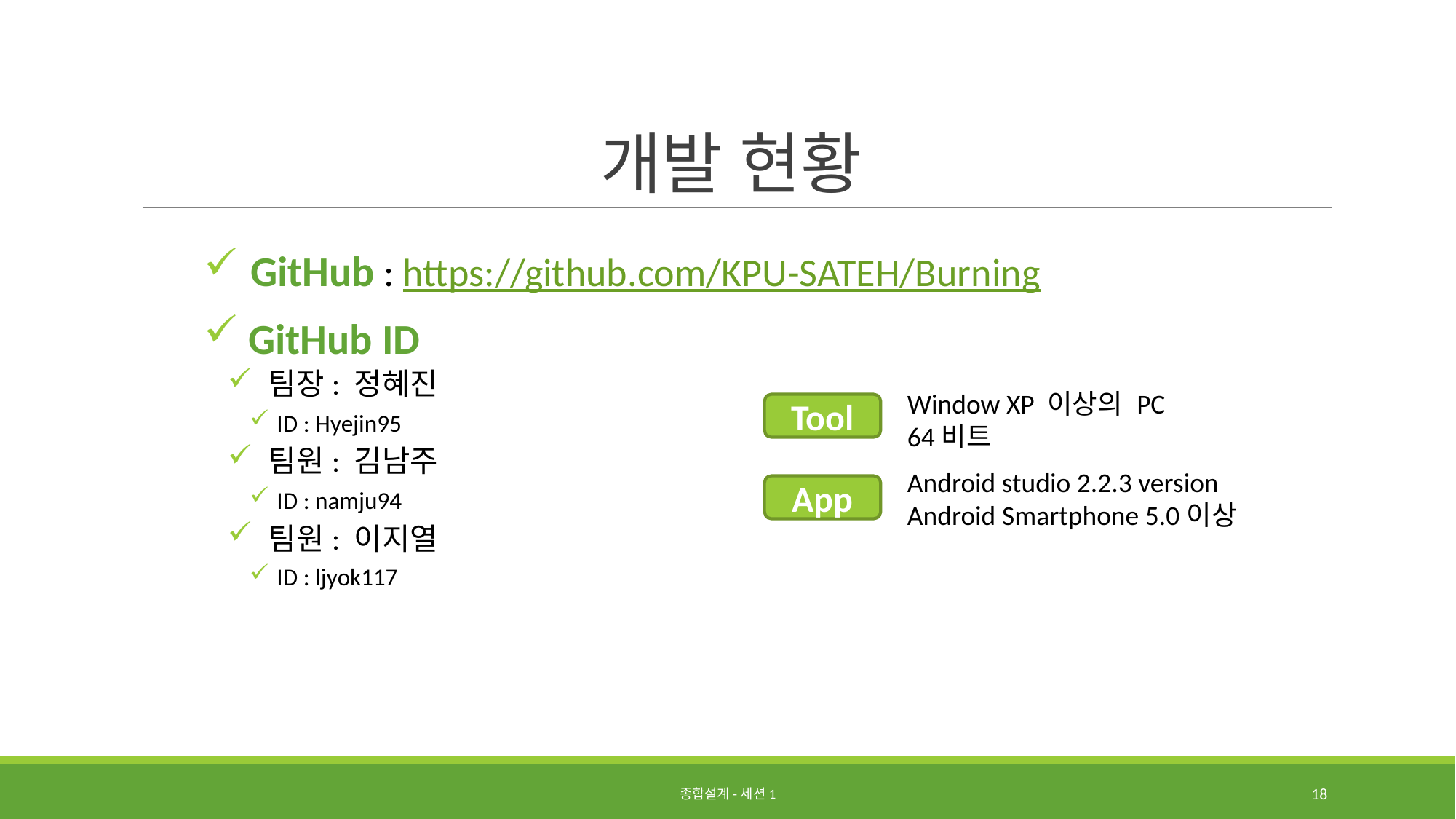

# 개발 현황
 GitHub : https://github.com/KPU-SATEH/Burning
 GitHub ID
 팀장: 정혜진
 ID : Hyejin95
 팀원: 김남주
 ID : namju94
 팀원: 이지열
 ID : ljyok117

Window XP 이상의 PC
64비트
Tool
Android studio 2.2.3 version
Android Smartphone 5.0이상
App
종합설계-세션1
18